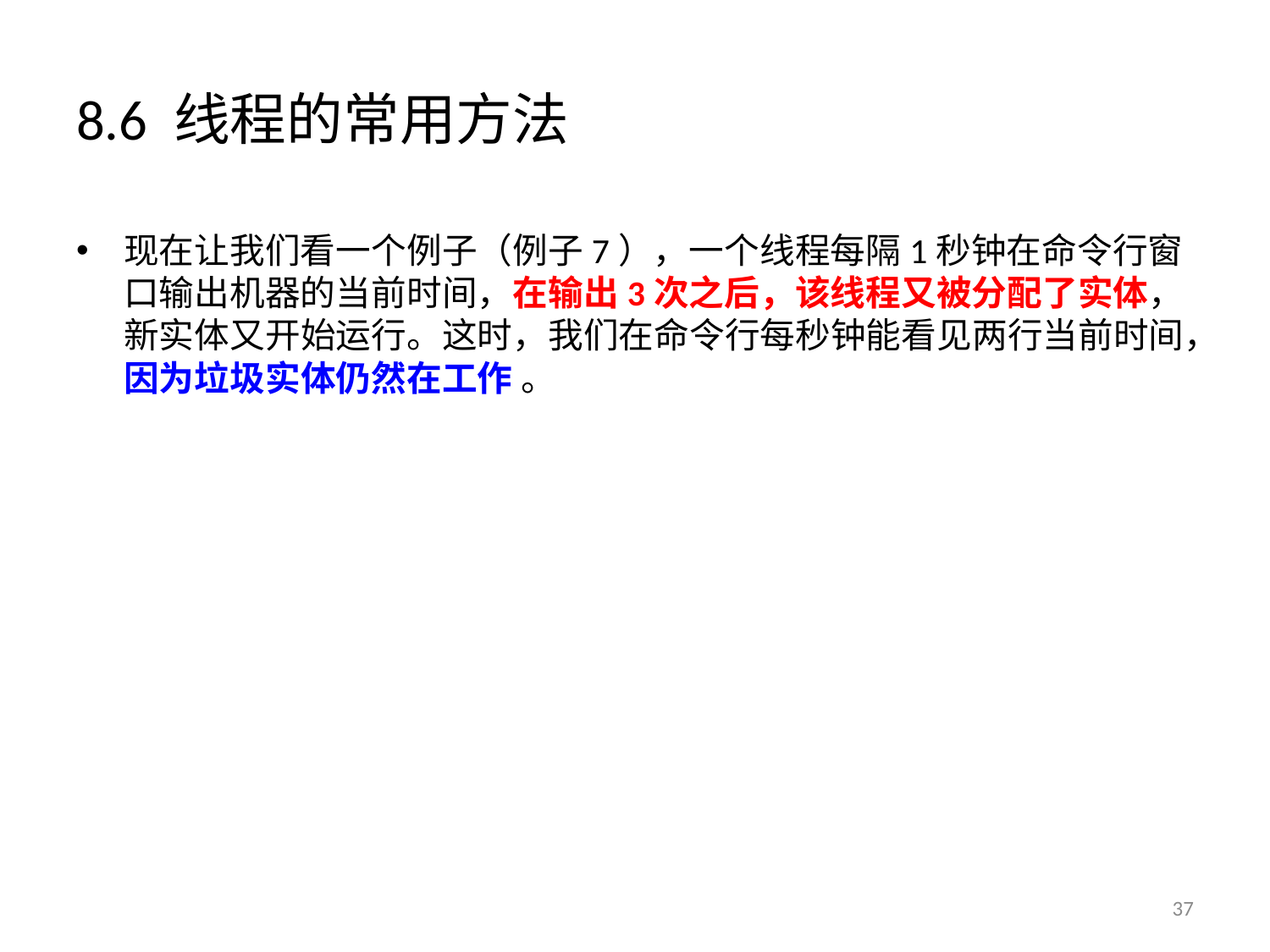

# 8.6 线程的常用方法
现在让我们看一个例子（例子7），一个线程每隔1秒钟在命令行窗口输出机器的当前时间，在输出3次之后，该线程又被分配了实体，新实体又开始运行。这时，我们在命令行每秒钟能看见两行当前时间，因为垃圾实体仍然在工作 。
37